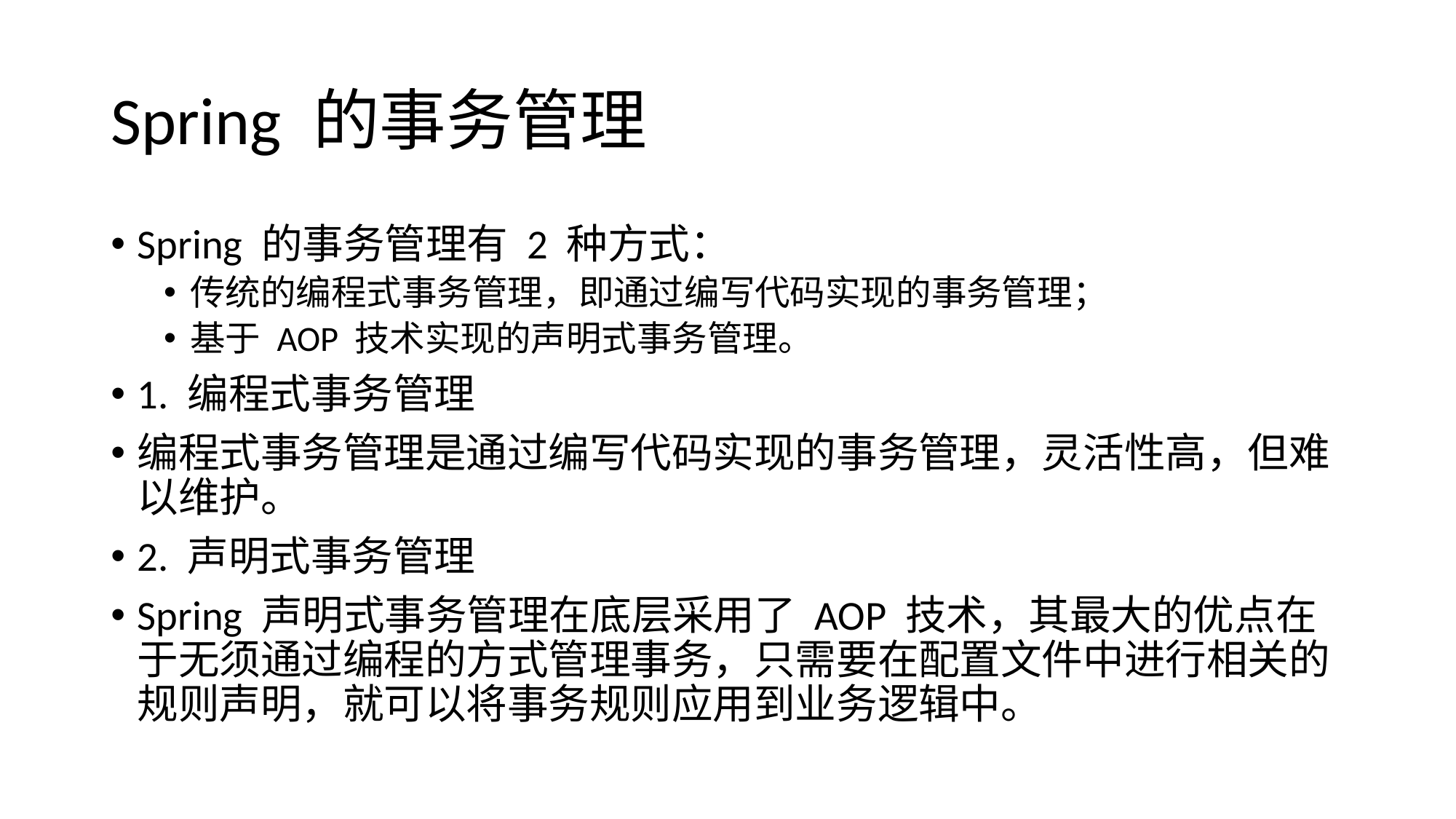

# Spring 的事务管理
Spring 的事务管理有 2 种方式：
传统的编程式事务管理，即通过编写代码实现的事务管理；
基于 AOP 技术实现的声明式事务管理。
1. 编程式事务管理
编程式事务管理是通过编写代码实现的事务管理，灵活性高，但难以维护。
2. 声明式事务管理
Spring 声明式事务管理在底层采用了 AOP 技术，其最大的优点在于无须通过编程的方式管理事务，只需要在配置文件中进行相关的规则声明，就可以将事务规则应用到业务逻辑中。